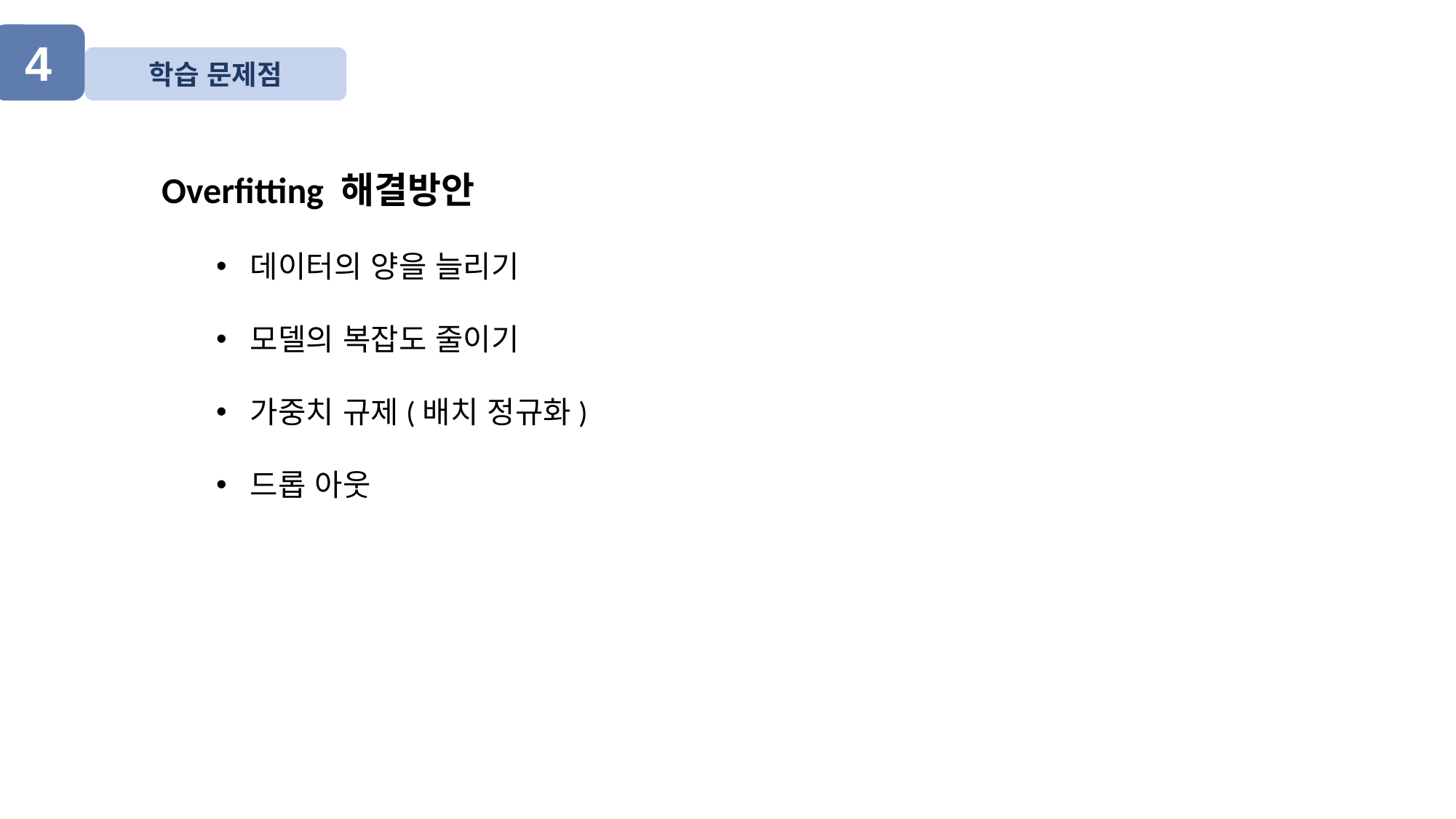

4

학습 문제점
Overfitting 해결방안

데이터의 양을 늘리기

모델의 복잡도 줄이기

가중치 규제(배치 정규화)

드롭 아웃